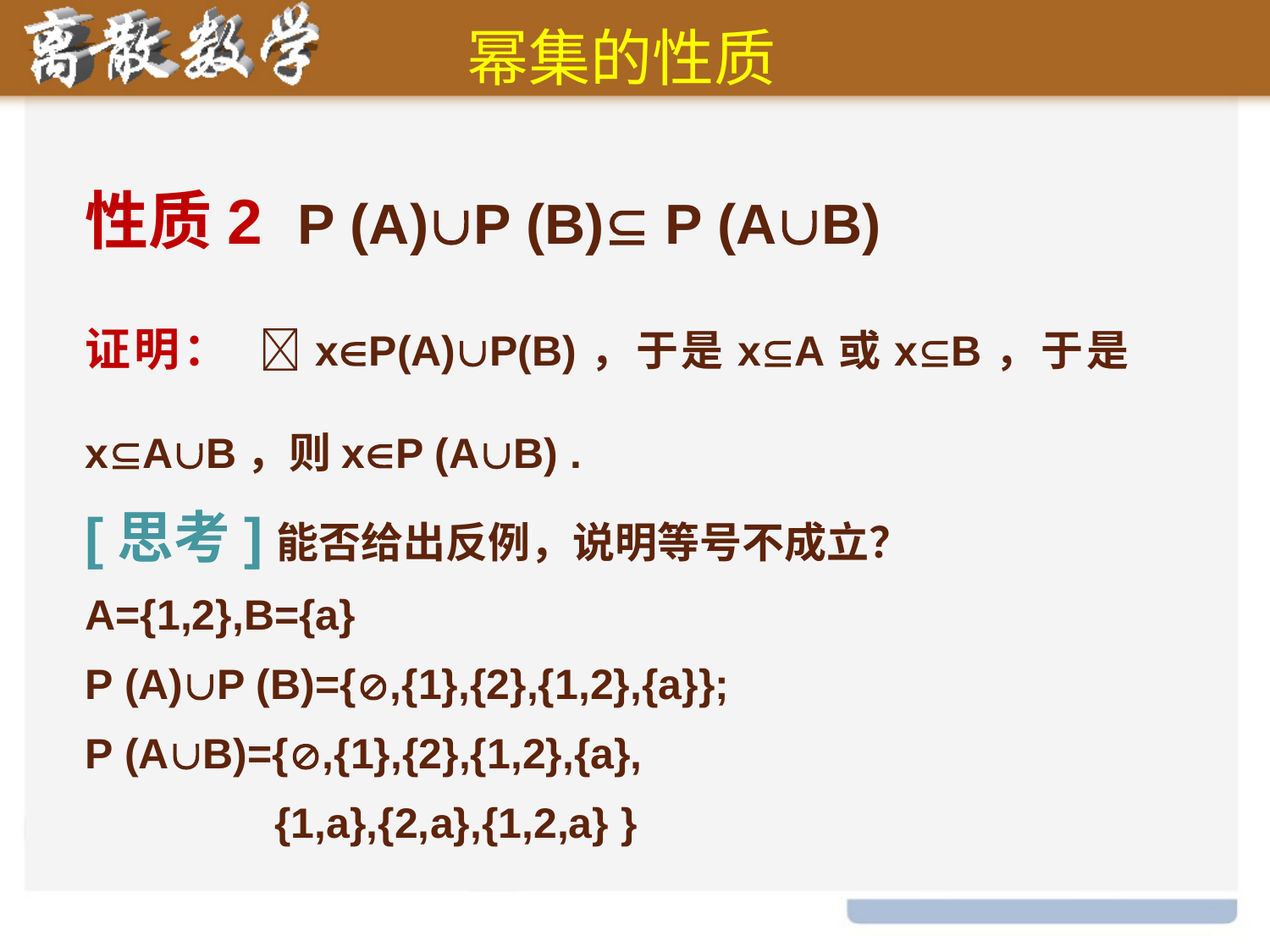

幂集的性质
性质2  P (A)∪P (B)⊆ P (A∪B)
证明：  ∀x∈P(A)∪P(B)，于是x⊆A或x⊆B，于是x⊆A∪B，则x∈P (A∪B) .
[思考]能否给出反例，说明等号不成立？
A={1,2},B={a}
P (A)∪P (B)={∅,{1},{2},{1,2},{a}};
P (A∪B)={∅,{1},{2},{1,2},{a},
                {1,a},{2,a},{1,2,a} }